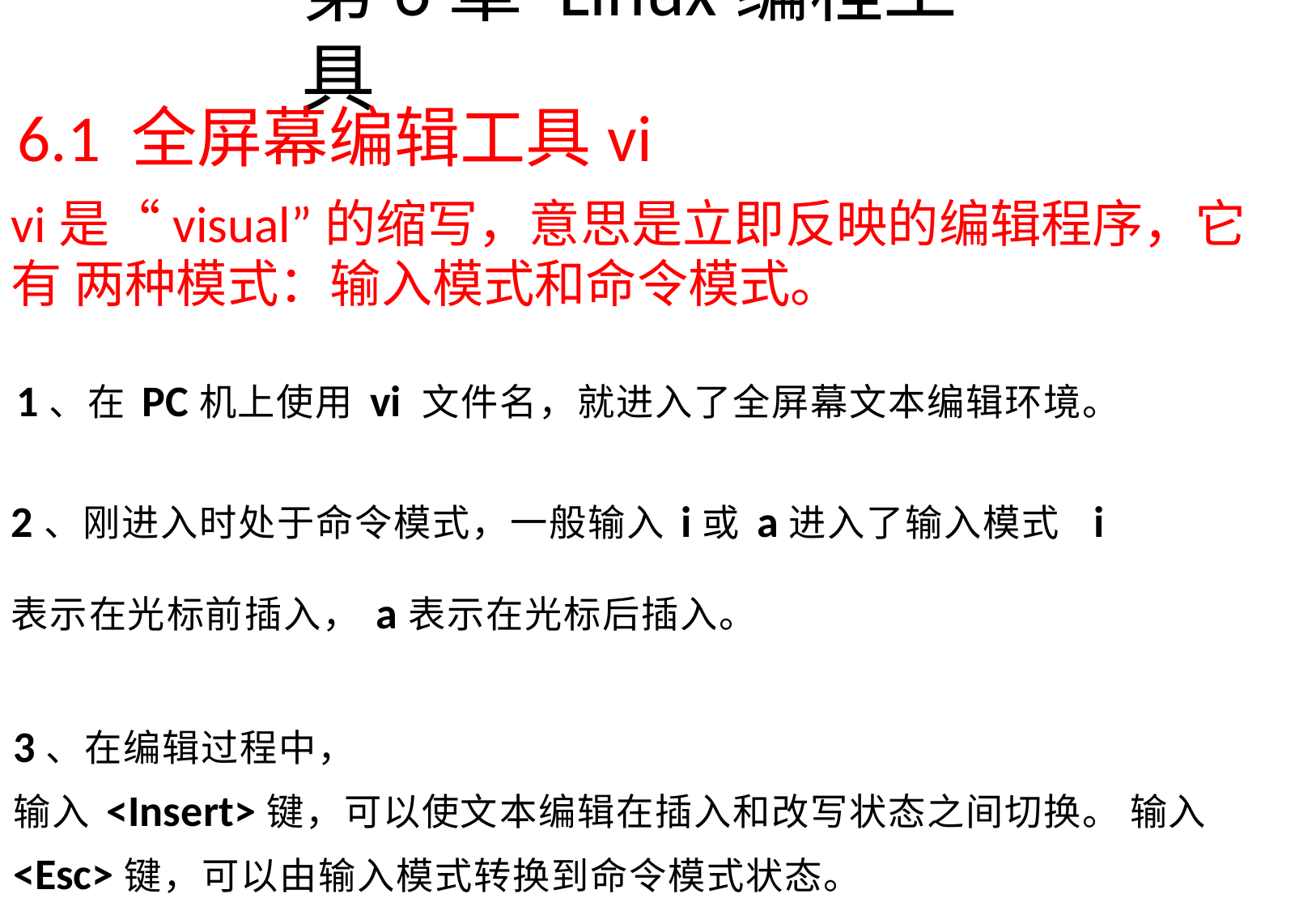

# 第6章Linux编程工具
6.1 全屏幕编辑工具vi
vi是“visual”的缩写，意思是立即反映的编辑程序，它有 两种模式：输入模式和命令模式。
1、在PC机上使用vi 文件名，就进入了全屏幕文本编辑环境。
2、刚进入时处于命令模式，一般输入i或a进入了输入模式  i表示在光标前插入，a表示在光标后插入。

3、在编辑过程中，
输入<Insert>键，可以使文本编辑在插入和改写状态之间切换。 输入<Esc>键，可以由输入模式转换到命令模式状态。